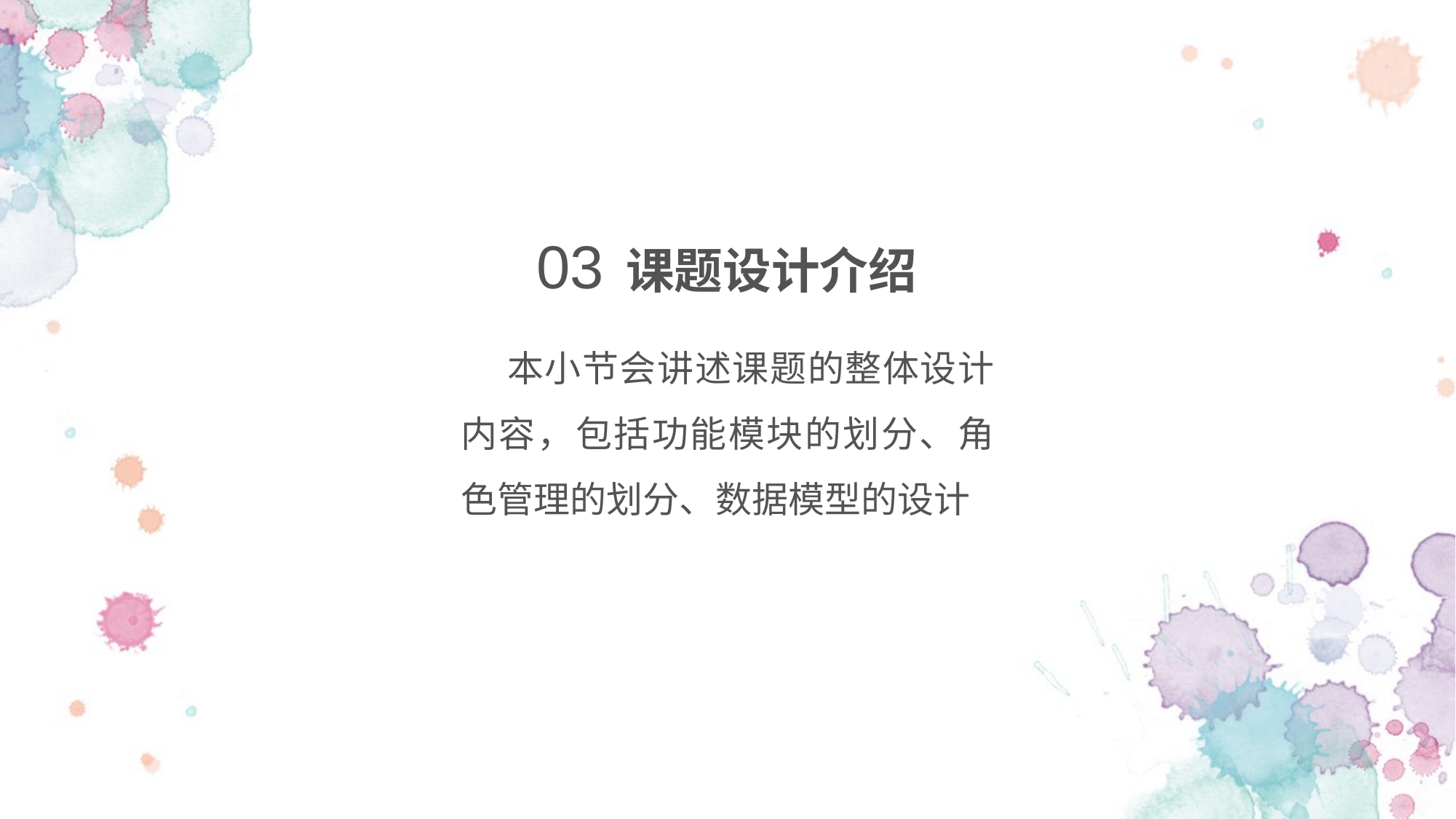

03 课题设计介绍
      本小节会讲述课题的整体设计内容，包括功能模块的划分、角色管理的划分、数据模型的设计